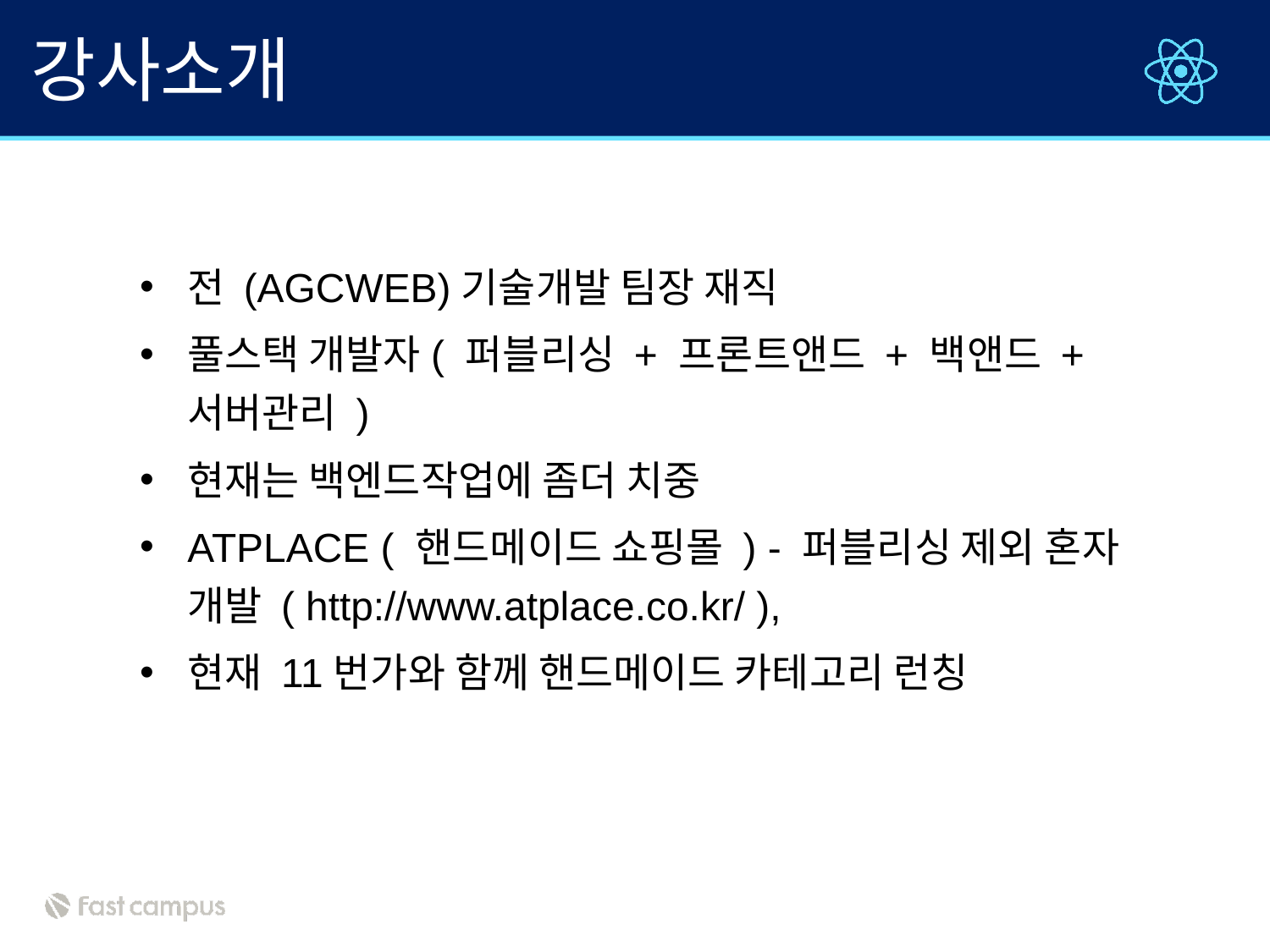

# 강사소개
전 (AGCWEB)기술개발 팀장 재직
풀스택 개발자( 퍼블리싱 + 프론트앤드 + 백앤드 + 서버관리 )
현재는 백엔드작업에 좀더 치중
ATPLACE ( 핸드메이드 쇼핑몰 ) - 퍼블리싱 제외 혼자 개발 ( http://www.atplace.co.kr/ ),
현재 11번가와 함께 핸드메이드 카테고리 런칭